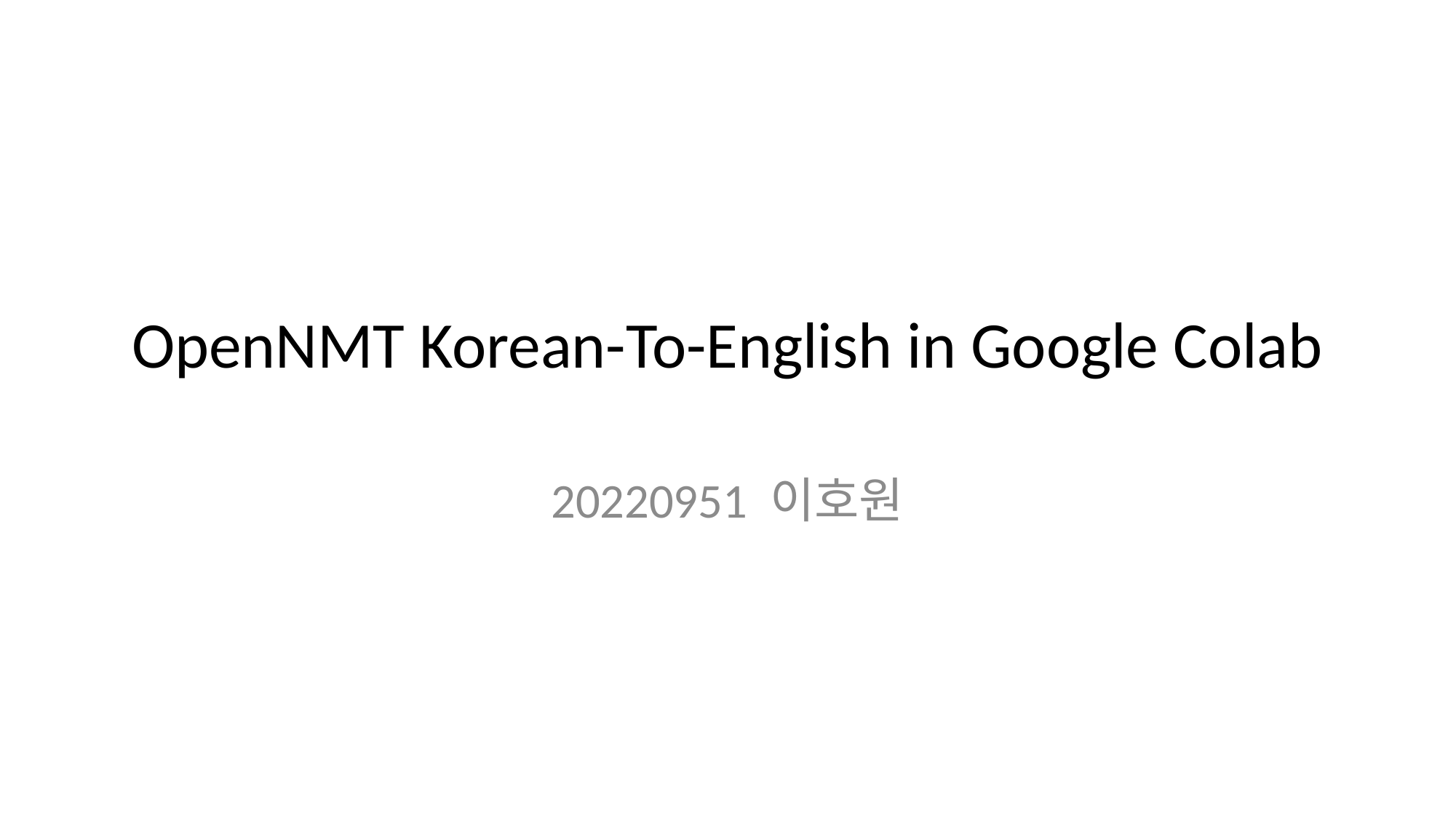

# OpenNMT Korean-To-English in Google Colab
20220951 이호원